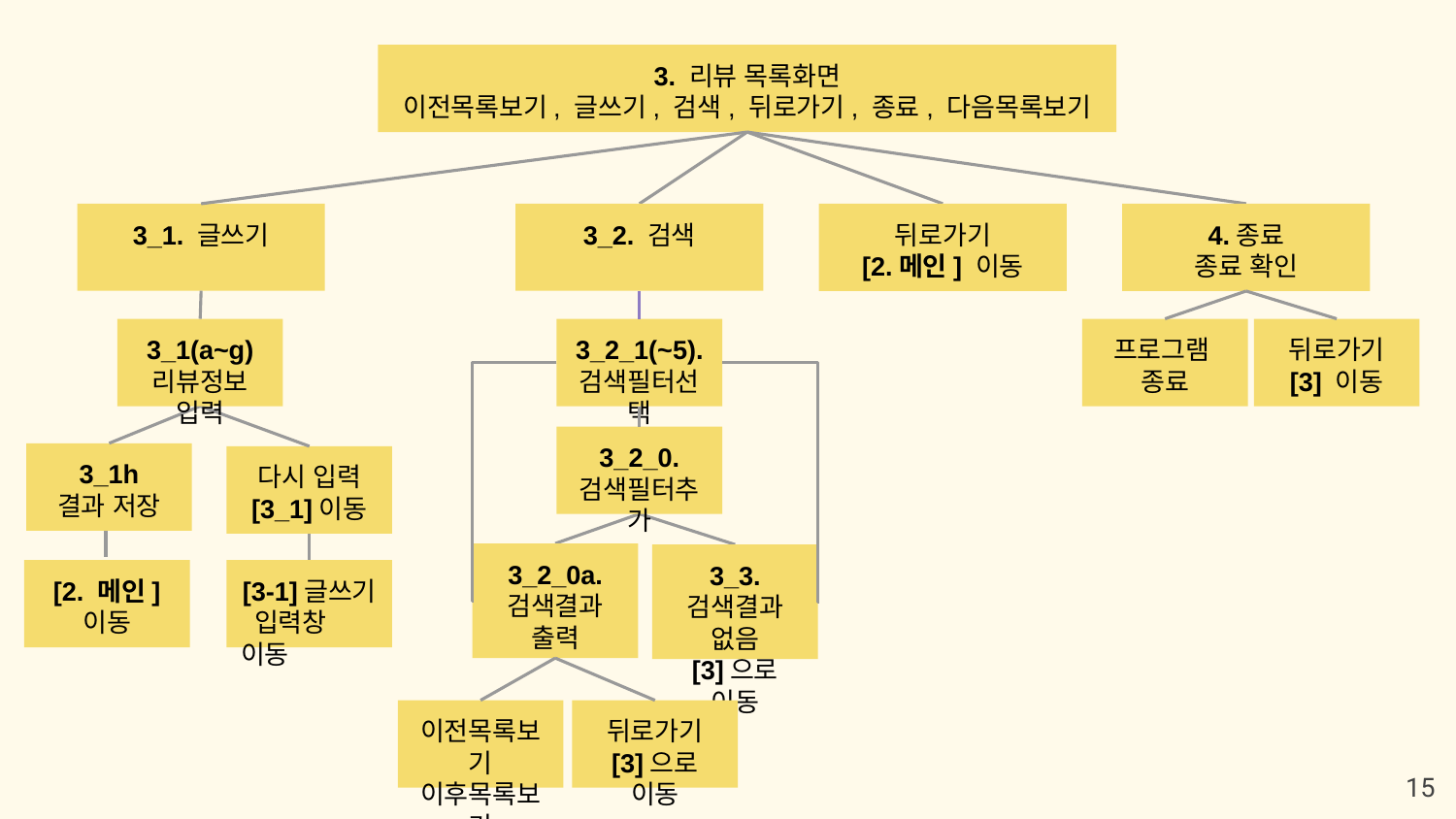

3. 리뷰 목록화면
이전목록보기, 글쓰기, 검색, 뒤로가기, 종료, 다음목록보기

3_1. 글쓰기

3_2. 검색
뒤로가기
[2.메인] 이동

4.종료
종료 확인

3_2_1(~5).
검색필터선택

프로그램
종료
뒤로가기
[3] 이동
3_1(a~g)
리뷰정보 입력
3_2_0.
검색필터추가

3_1h
결과 저장
다시 입력
[3_1]이동

3_2_0a.
검색결과 출력
3_3.
검색결과 없음
[3]으로 이동
[2. 메인] 이동
[3-1]글쓰기
 입력창 이동

이전목록보기
이후목록보기
뒤로가기
[3]으로 이동
15